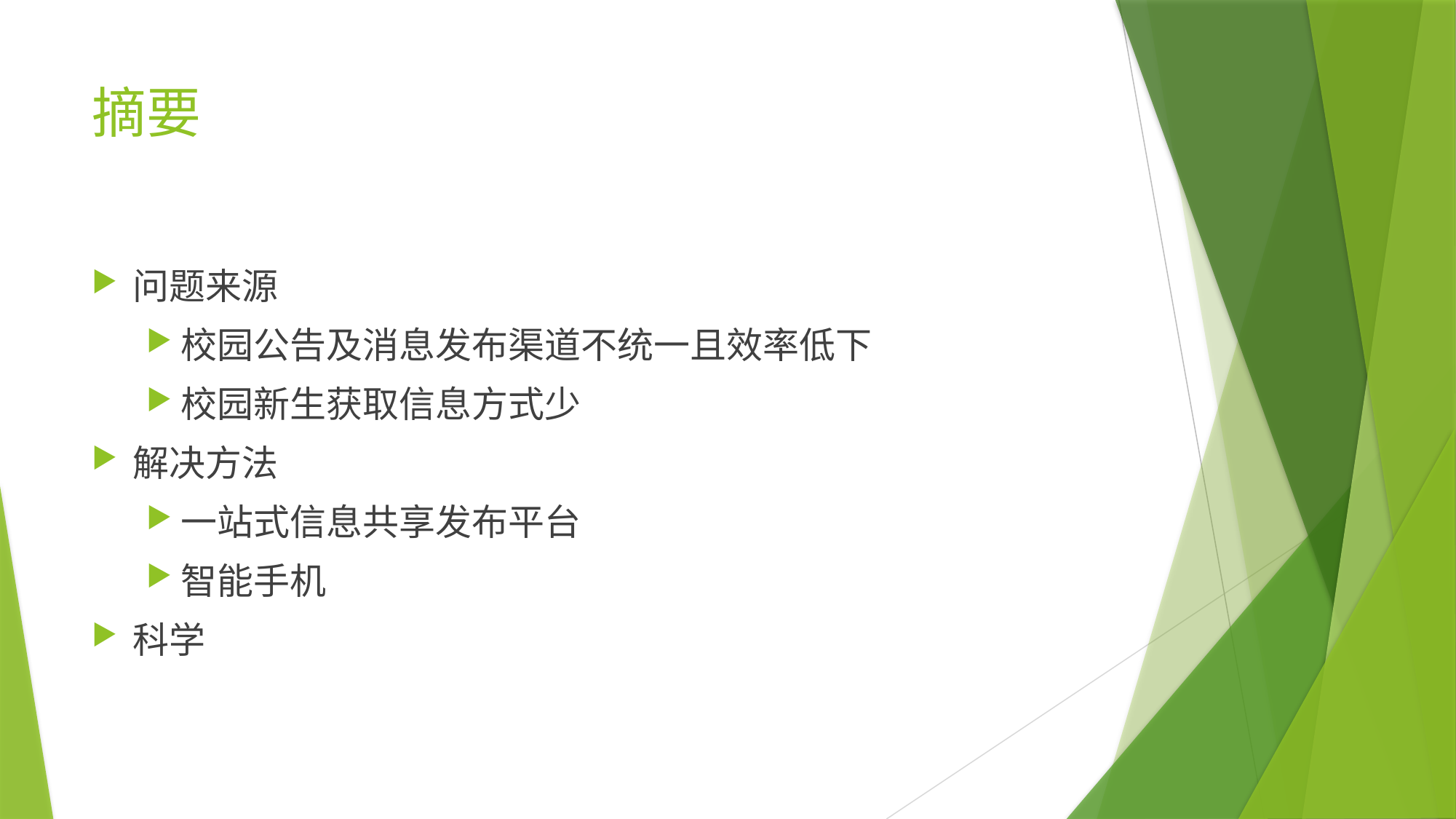

# 摘要
问题来源
校园公告及消息发布渠道不统一且效率低下
校园新生获取信息方式少
解决方法
一站式信息共享发布平台
智能手机
科学